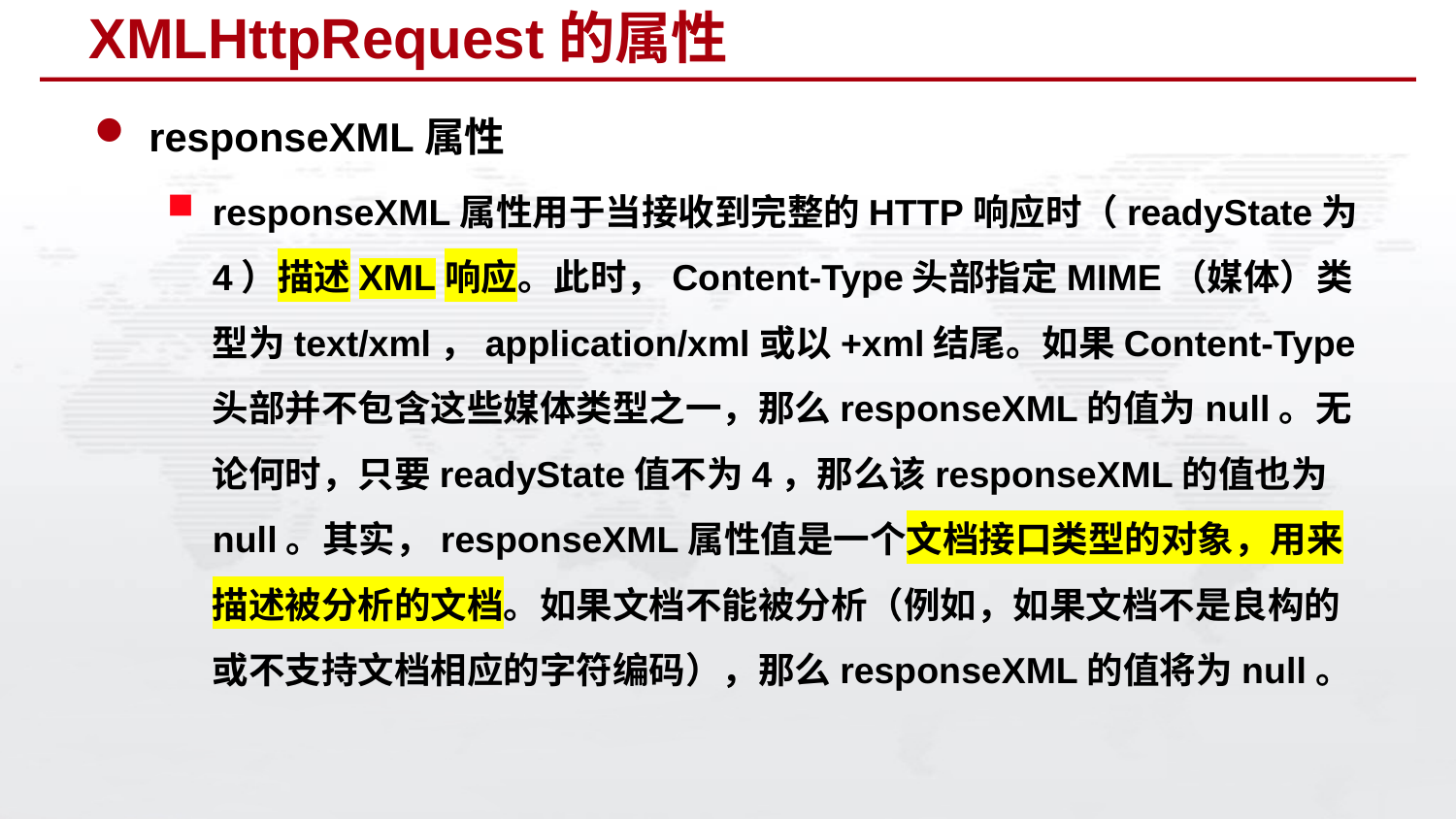

# XMLHttpRequest的属性
responseXML属性
responseXML属性用于当接收到完整的HTTP响应时（readyState为4）描述XML响应。此时，Content-Type头部指定MIME（媒体）类型为text/xml，application/xml或以+xml结尾。如果Content-Type头部并不包含这些媒体类型之一，那么responseXML的值为null。无论何时，只要readyState值不为4，那么该responseXML的值也为null。其实，responseXML属性值是一个文档接口类型的对象，用来描述被分析的文档。如果文档不能被分析（例如，如果文档不是良构的或不支持文档相应的字符编码），那么responseXML的值将为null。